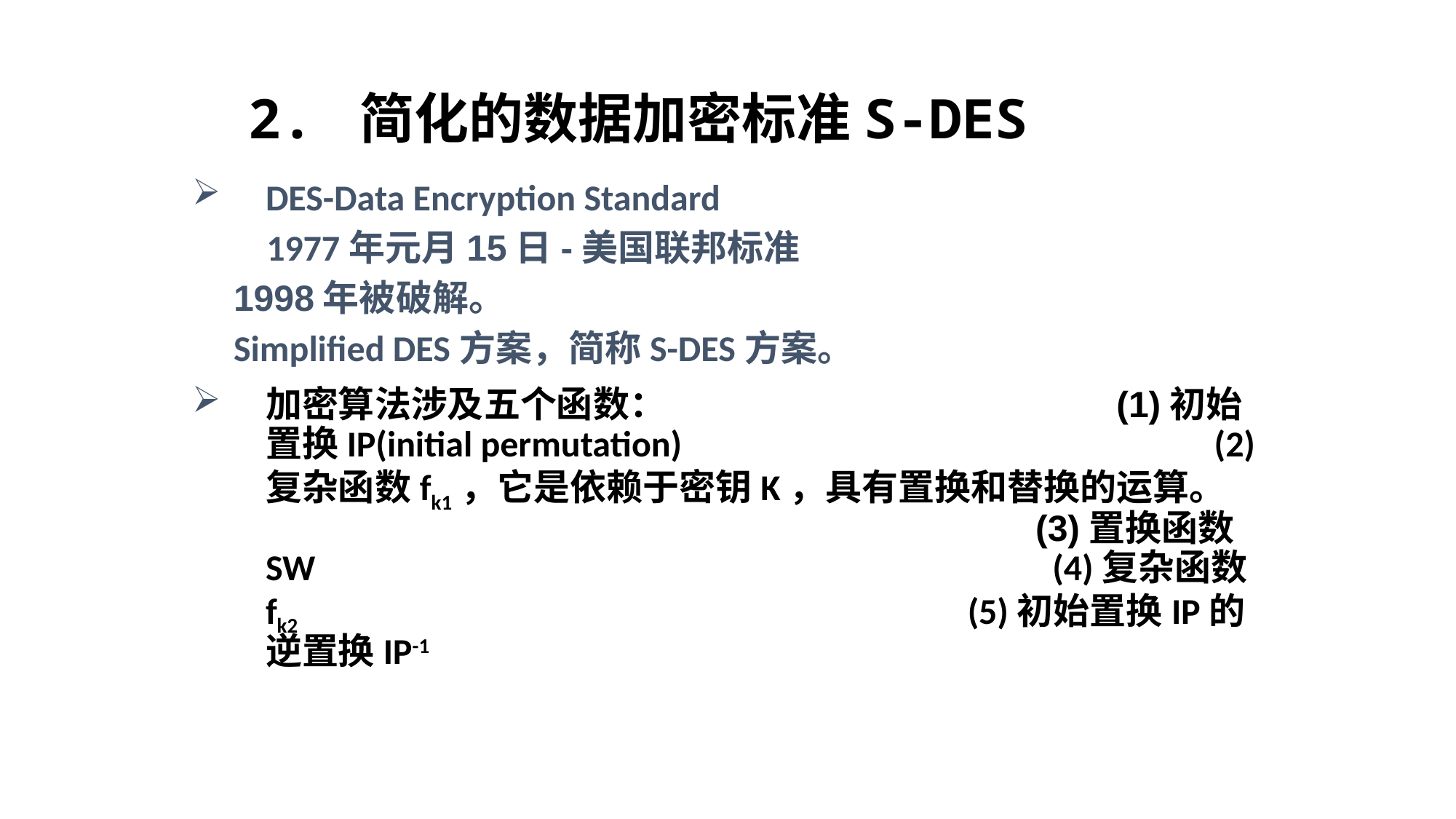

# 2. 简化的数据加密标准S-DES
DES-Data Encryption Standard
         1977年元月15日-美国联邦标准
    1998年被破解。
    Simplified DES方案，简称S-DES方案。
加密算法涉及五个函数：                                                      (1)初始置换IP(initial permutation)                                                                 (2)复杂函数fk1，它是依赖于密钥K，具有置换和替换的运算。                                                                                                  (3)置换函数SW                                                                                          (4)复杂函数fk2                                                                                                                                       (5)初始置换IP的逆置换IP-1

2